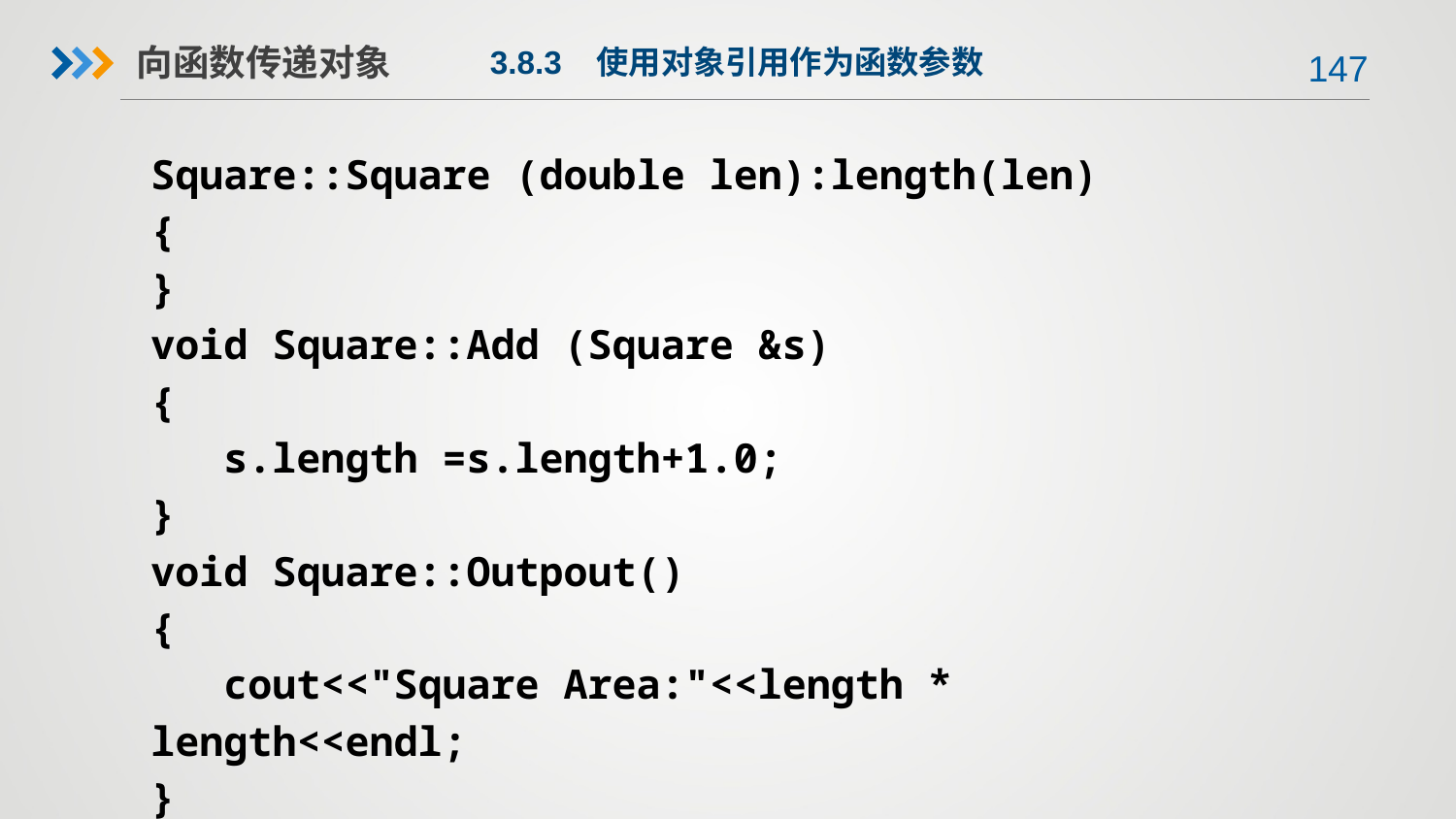

向函数传递对象
3.8.3   使用对象引用作为函数参数
Square::Square (double len):length(len)
{
}
void Square::Add (Square &s)
{
   s.length =s.length+1.0;
}
void Square::Outpout()
{
   cout<<"Square Area:"<<length * length<<endl;
}